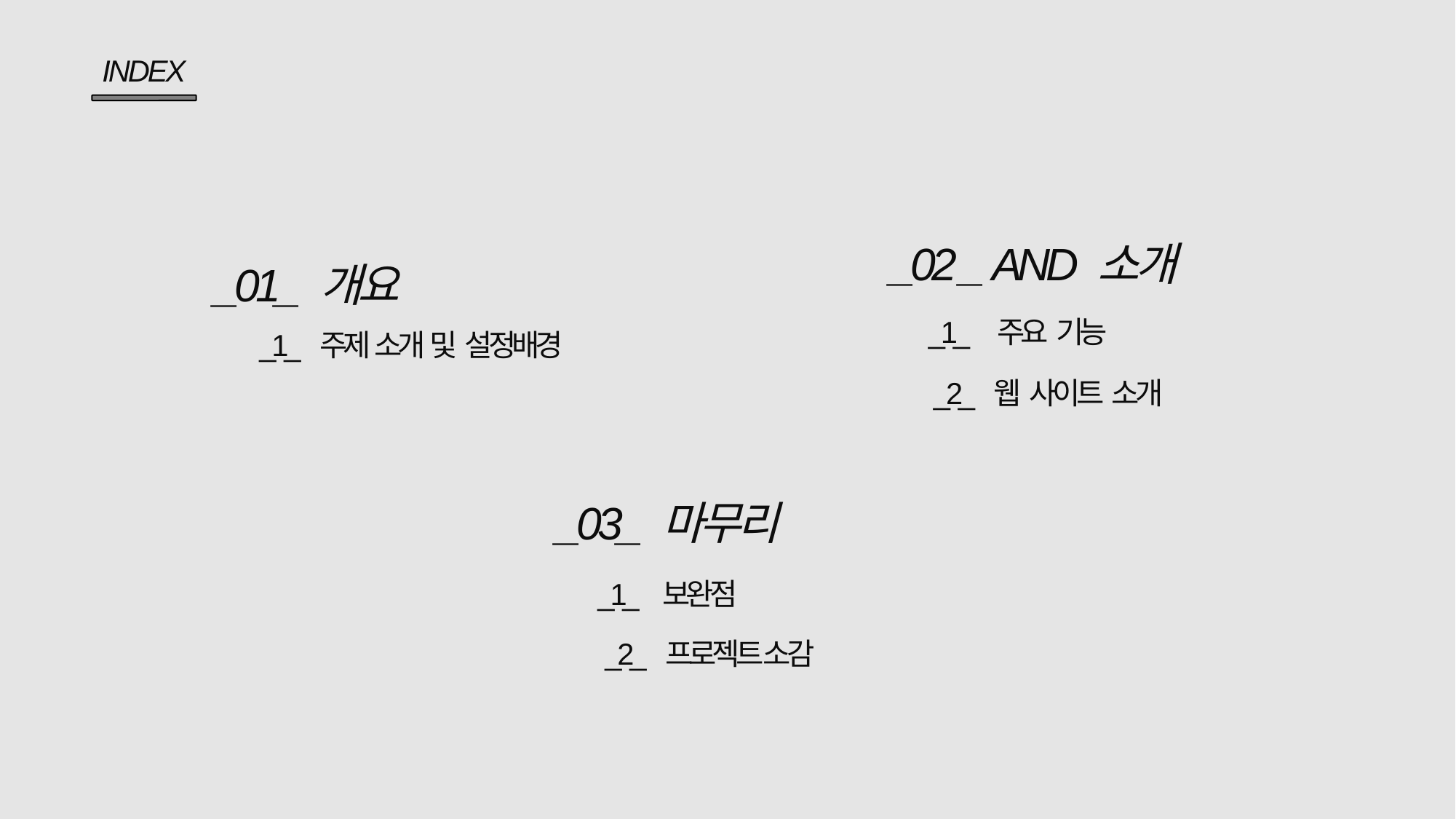

INDEX

_02 _ AND 소개
_1_    주요   기능
                     _2_   웹   사이트   소개
_01_ 개요
_1_   주제  소개  및   설정배경
_03_ 마무리
_1_   보완점
                     _2_   프로젝트 소감